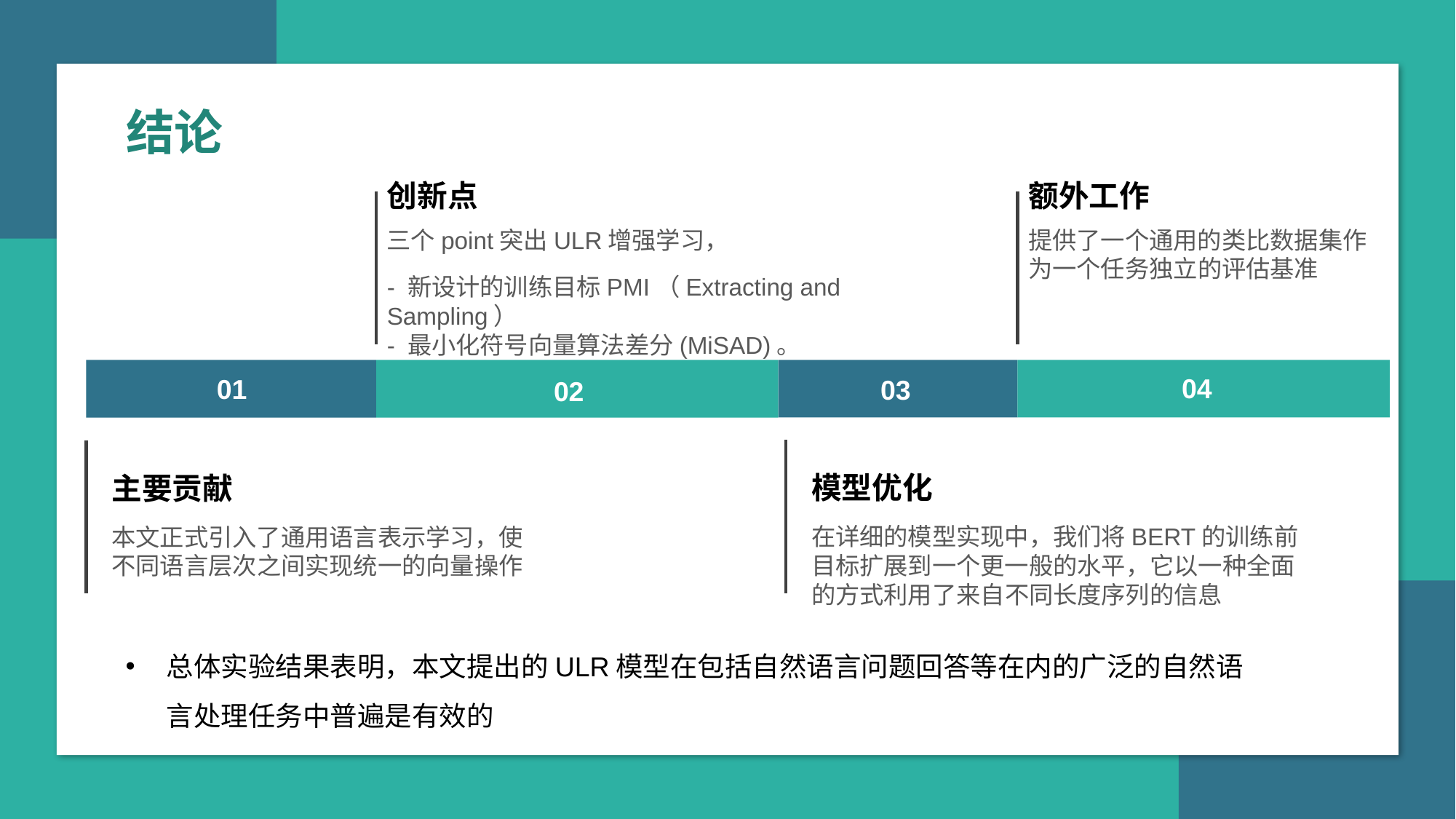

结论
额外工作
创新点
三个point突出ULR增强学习，
- 新设计的训练目标PMI（Extracting and Sampling）
- 最小化符号向量算法差分(MiSAD)。
提供了一个通用的类比数据集作为一个任务独立的评估基准

03

04

01

02
模型优化
主要贡献
在详细的模型实现中，我们将BERT的训练前目标扩展到一个更一般的水平，它以一种全面的方式利用了来自不同长度序列的信息
本文正式引入了通用语言表示学习，使不同语言层次之间实现统一的向量操作
总体实验结果表明，本文提出的ULR模型在包括自然语言问题回答等在内的广泛的自然语言处理任务中普遍是有效的